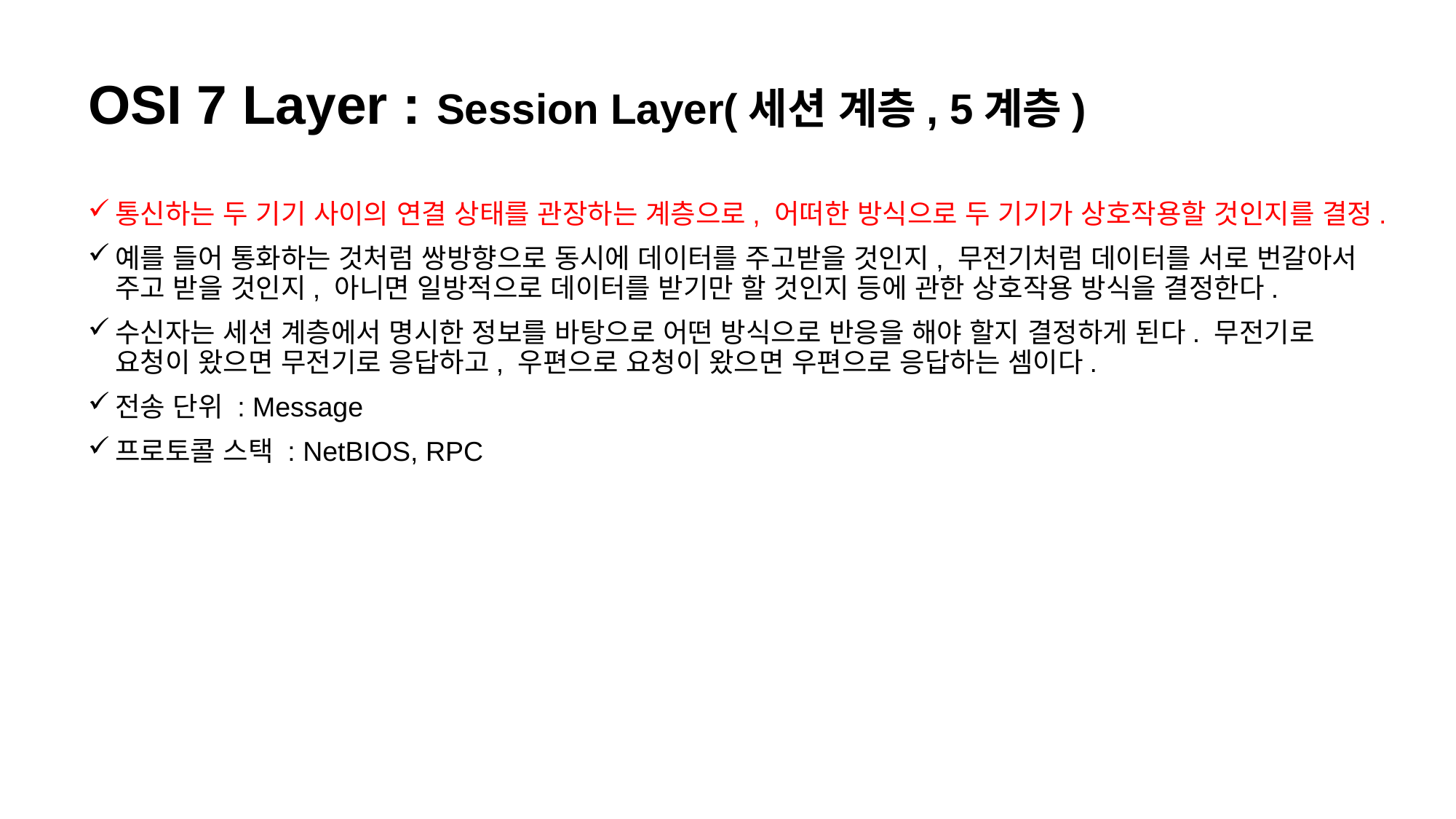

# OSI 7 Layer : Session Layer(세션 계층, 5계층)
통신하는 두 기기 사이의 연결 상태를 관장하는 계층으로, 어떠한 방식으로 두 기기가 상호작용할 것인지를 결정.
예를 들어 통화하는 것처럼 쌍방향으로 동시에 데이터를 주고받을 것인지, 무전기처럼 데이터를 서로 번갈아서 주고 받을 것인지, 아니면 일방적으로 데이터를 받기만 할 것인지 등에 관한 상호작용 방식을 결정한다.
수신자는 세션 계층에서 명시한 정보를 바탕으로 어떤 방식으로 반응을 해야 할지 결정하게 된다. 무전기로 요청이 왔으면 무전기로 응답하고, 우편으로 요청이 왔으면 우편으로 응답하는 셈이다.
전송 단위 : Message
프로토콜 스택 : NetBIOS, RPC